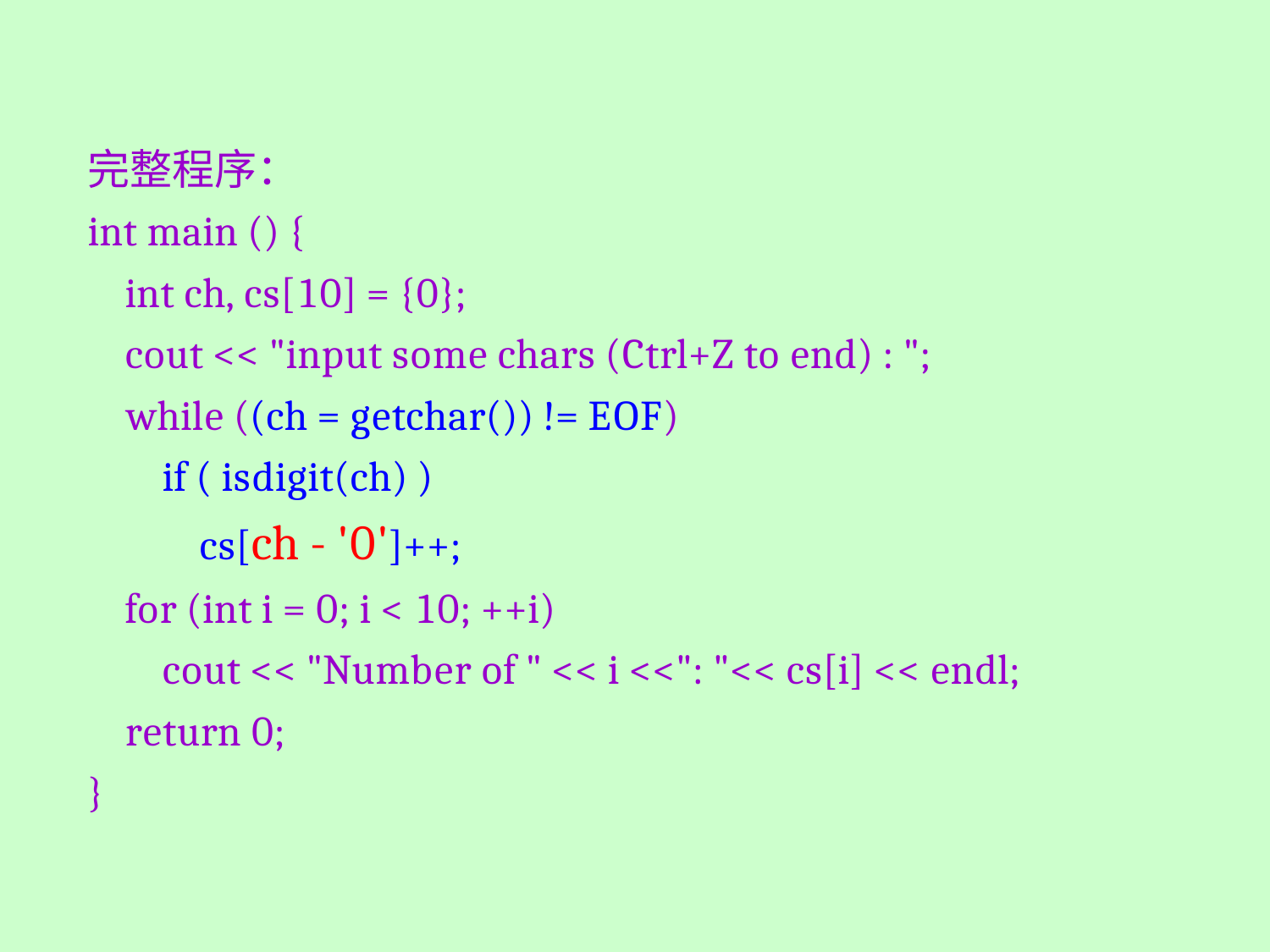

完整程序：
int main () {
    int ch, cs[10] = {0};
    cout << "input some chars (Ctrl+Z to end) : ";
    while ((ch = getchar()) != EOF)
        if ( isdigit(ch) )
            cs[ch - '0']++;
    for (int i = 0; i < 10; ++i)
        cout << "Number of " << i <<": "<< cs[i] << endl;
    return 0;
}
29